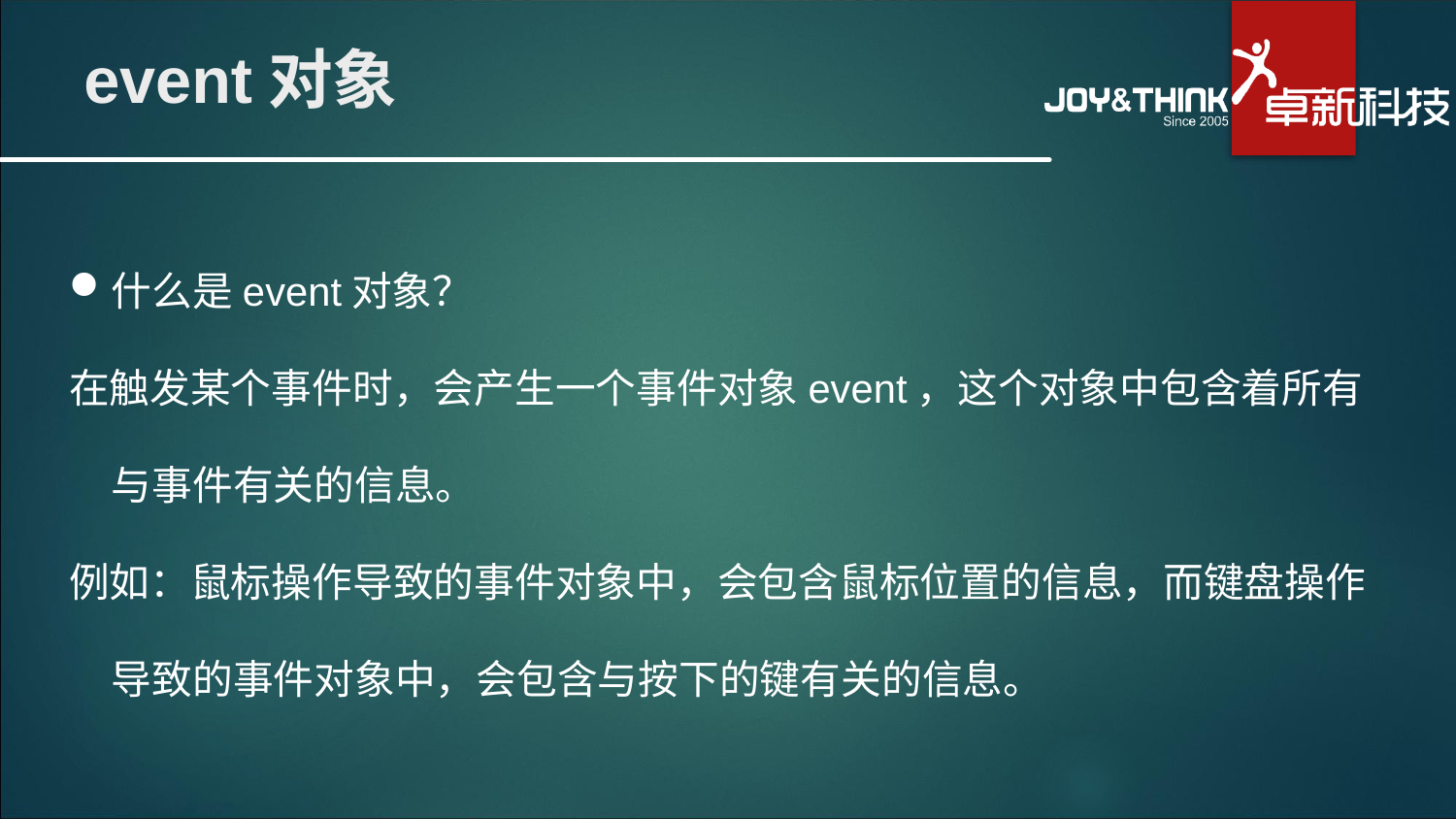

# event对象
什么是event对象？
在触发某个事件时，会产生一个事件对象event，这个对象中包含着所有与事件有关的信息。
例如：鼠标操作导致的事件对象中，会包含鼠标位置的信息，而键盘操作导致的事件对象中，会包含与按下的键有关的信息。